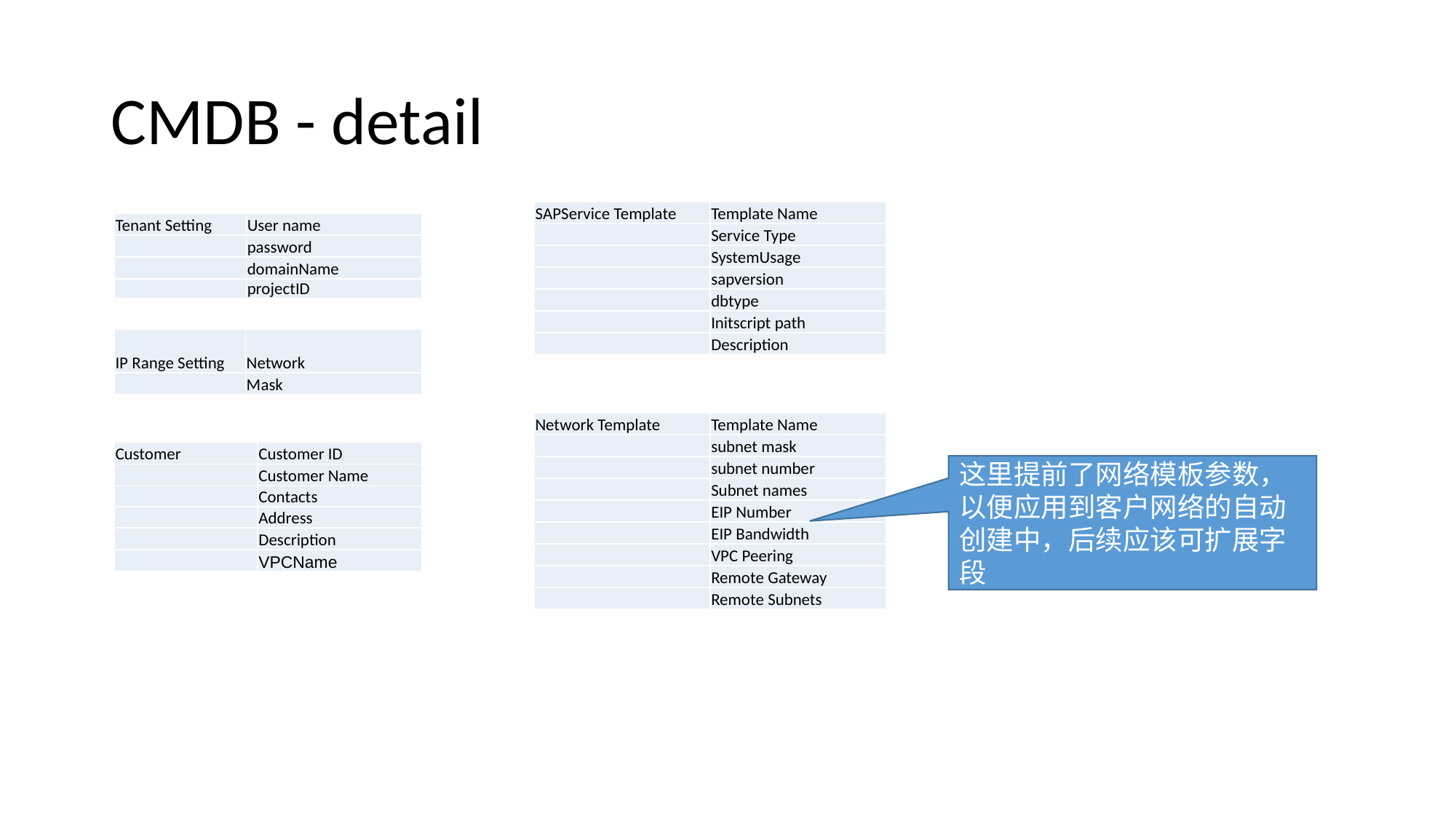

# CMDB - detail
| SAPService Template | Template Name |
| --- | --- |
|  | Service Type |
|  | SystemUsage |
|  | sapversion |
|  | dbtype |
|  | Initscript path |
|  | Description |
| Tenant Setting | User name |
| --- | --- |
|  | password |
|  | domainName |
|  | projectID |
| IP Range Setting | Network |
| --- | --- |
|  | Mask |
| Network Template | Template Name |
| --- | --- |
|  | subnet mask |
|  | subnet number |
|  | Subnet names |
|  | EIP Number |
|  | EIP Bandwidth |
|  | VPC Peering |
|  | Remote Gateway |
|  | Remote Subnets |
| Customer | Customer ID |
| --- | --- |
|  | Customer Name |
|  | Contacts |
|  | Address |
|  | Description |
|  | VPCName |
这里提前了网络模板参数，以便应用到客户网络的自动创建中，后续应该可扩展字段